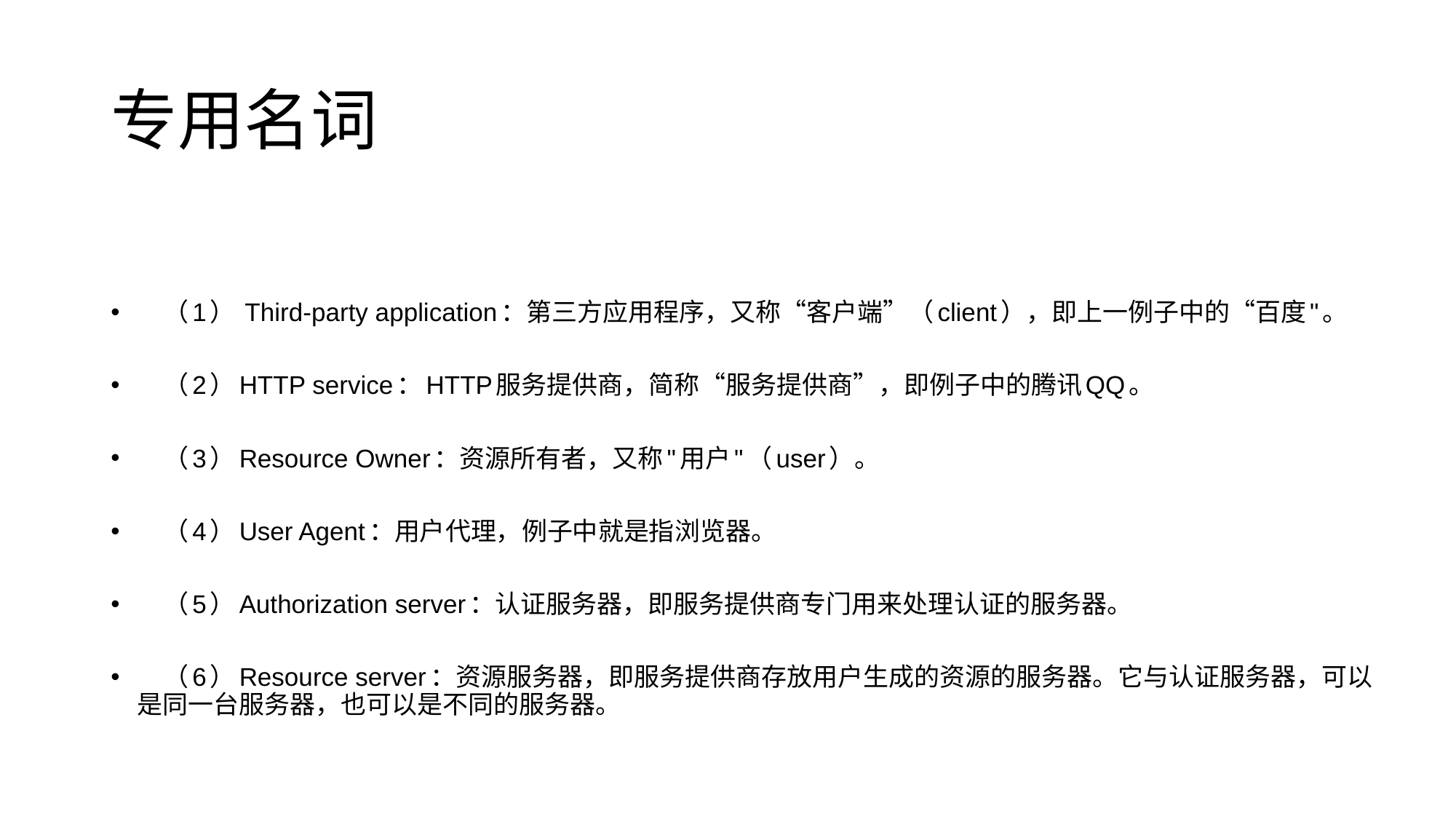

# 专用名词

    （1） Third-party application：第三方应用程序，又称“客户端”（client），即上一例子中的“百度"。

    （2）HTTP service：HTTP服务提供商，简称“服务提供商”，即例子中的腾讯QQ。

    （3）Resource Owner：资源所有者，又称"用户"（user）。

    （4）User Agent：用户代理，例子中就是指浏览器。

    （5）Authorization server：认证服务器，即服务提供商专门用来处理认证的服务器。

    （6）Resource server：资源服务器，即服务提供商存放用户生成的资源的服务器。它与认证服务器，可以是同一台服务器，也可以是不同的服务器。